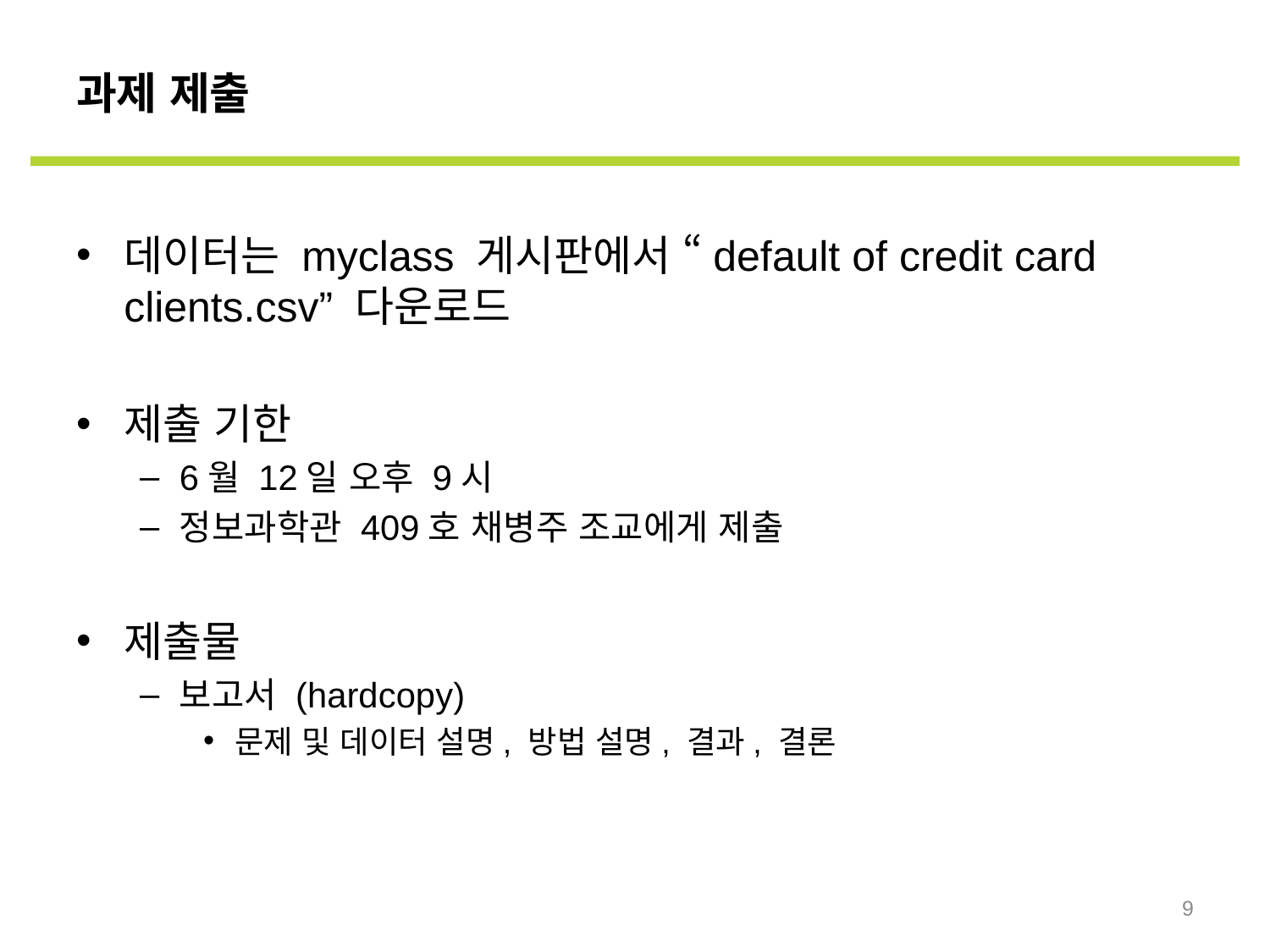

# 과제 제출
데이터는 myclass 게시판에서 “default of credit card clients.csv” 다운로드

제출 기한
6월 12일 오후 9시
정보과학관 409호 채병주 조교에게 제출

제출물
보고서 (hardcopy)
문제 및 데이터 설명, 방법 설명, 결과, 결론
9